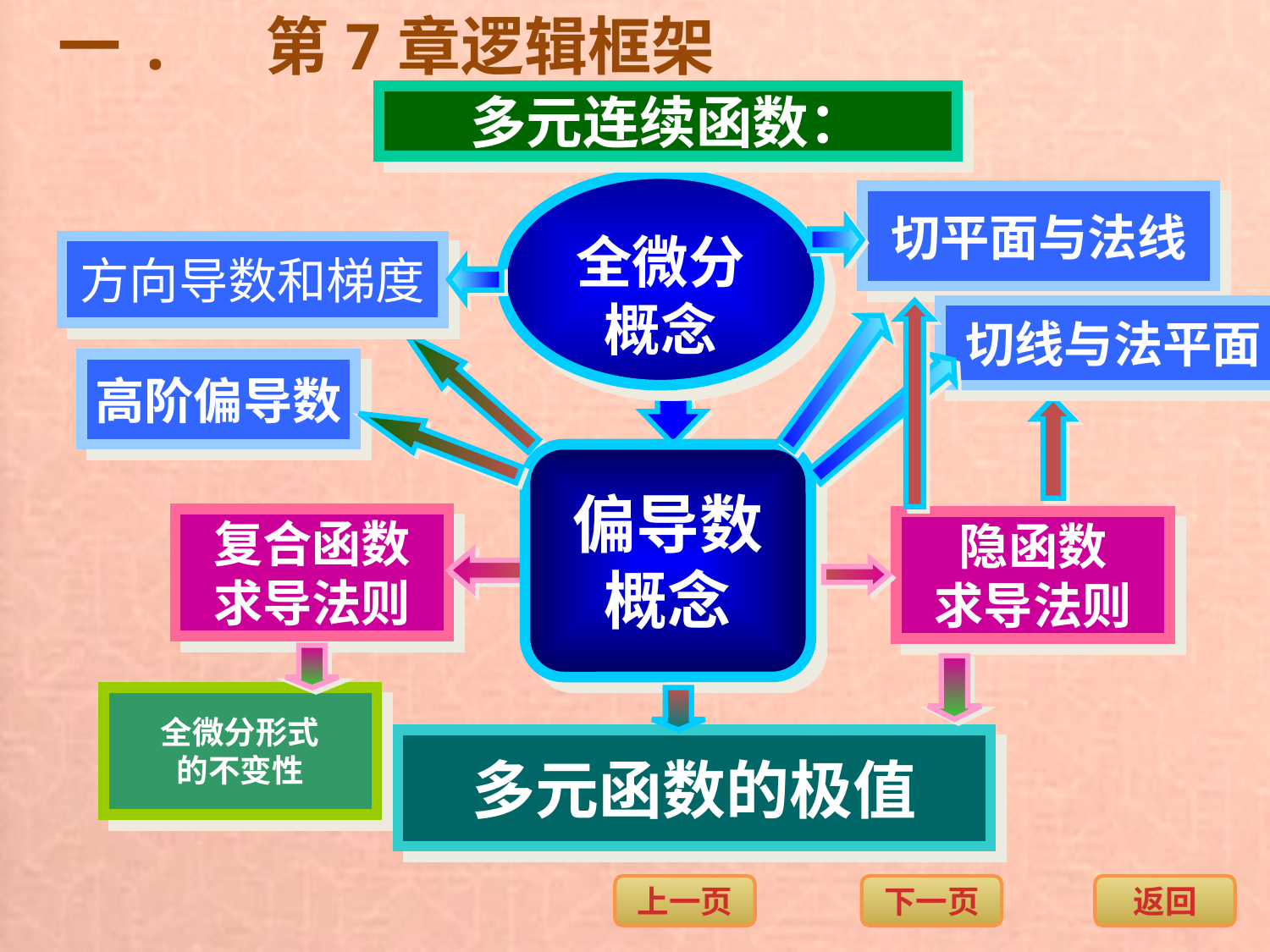

一.  第7章逻辑框架
多元连续函数：

全微分
概念

切平面与法线

方向导数和梯度

切线与法平面
高阶偏导数

偏导数
概念
复合函数
求导法则
隐函数
求导法则

全微分形式
的不变性

多元函数的极值